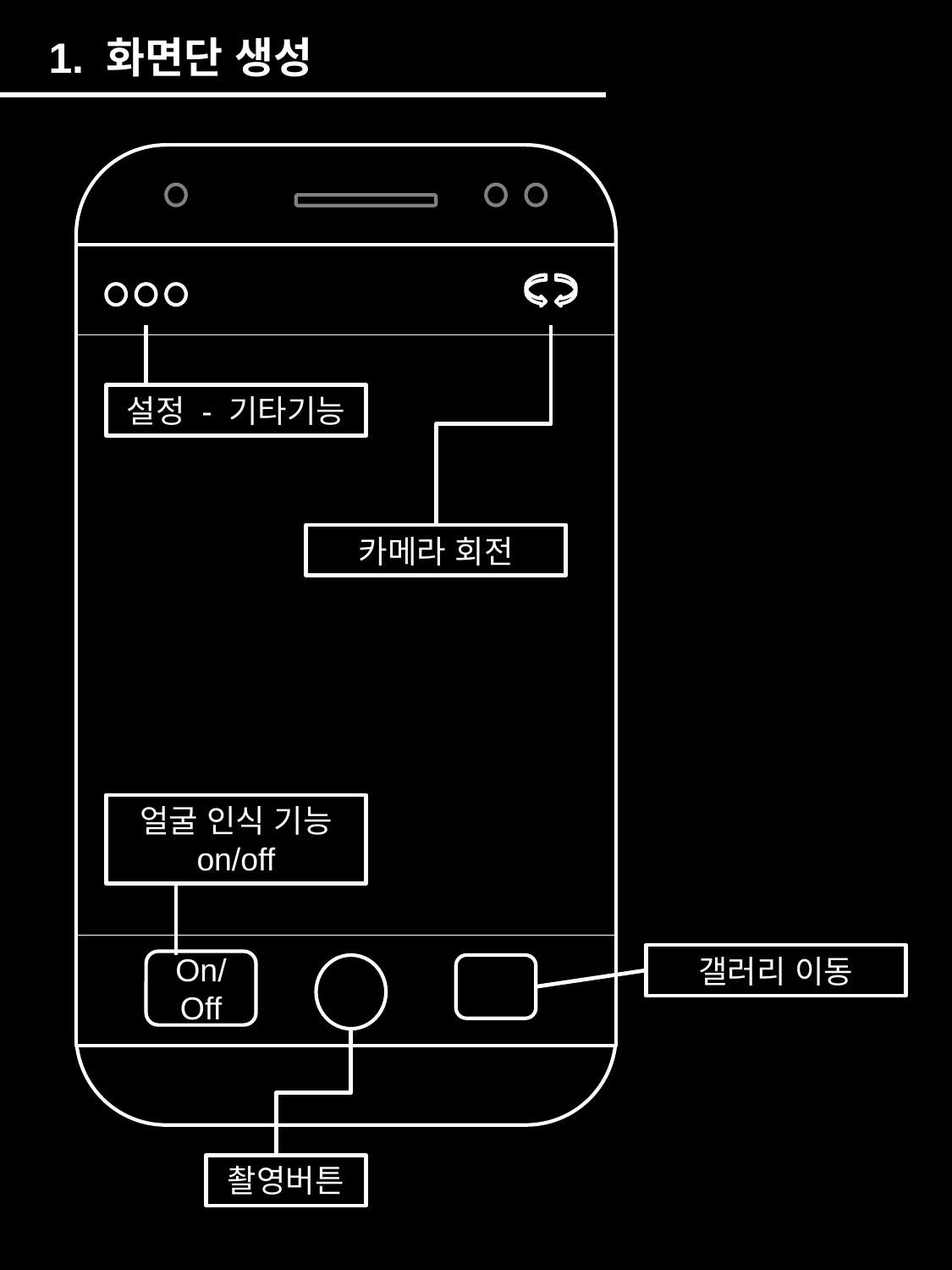

1. 화면단 생성

설정 - 기타기능
카메라 회전
얼굴 인식 기능 on/off
갤러리 이동
On/Off

촬영버튼